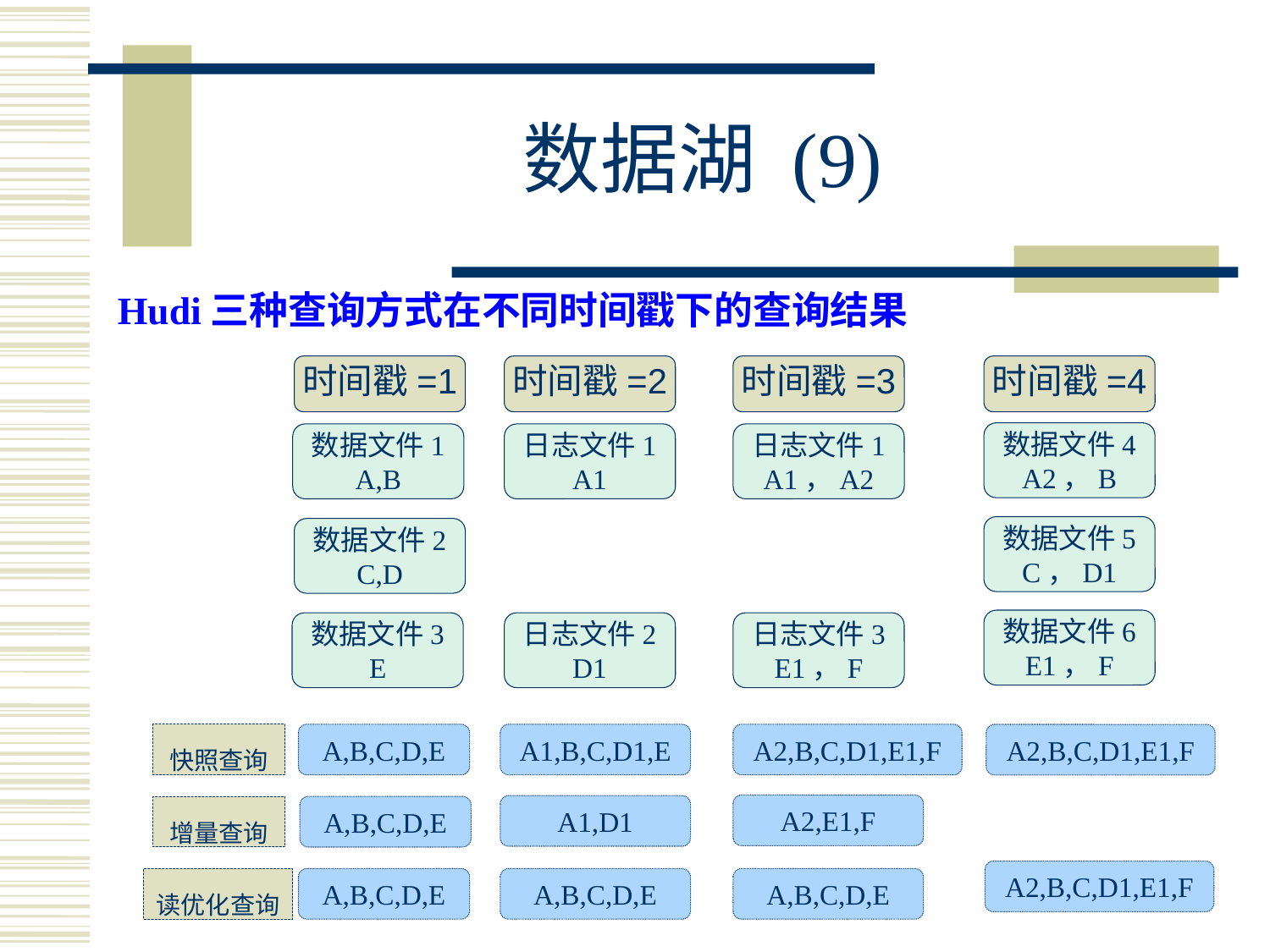

# 数据湖 (9)
Hudi三种查询方式在不同时间戳下的查询结果
时间戳=1
时间戳=2
时间戳=3
时间戳=4
数据文件4
A2，B
日志文件1
A1
日志文件1
A1，A2
数据文件1
A,B
数据文件5
C，D1
数据文件2
C,D
数据文件6
E1，F
数据文件3
E
日志文件2
D1
日志文件3
E1，F
A2,B,C,D1,E1,F
A,B,C,D,E
A1,B,C,D1,E
快照查询
A2,B,C,D1,E1,F
A2,E1,F
A1,D1
A,B,C,D,E
增量查询
A2,B,C,D1,E1,F
A,B,C,D,E
A,B,C,D,E
A,B,C,D,E
读优化查询